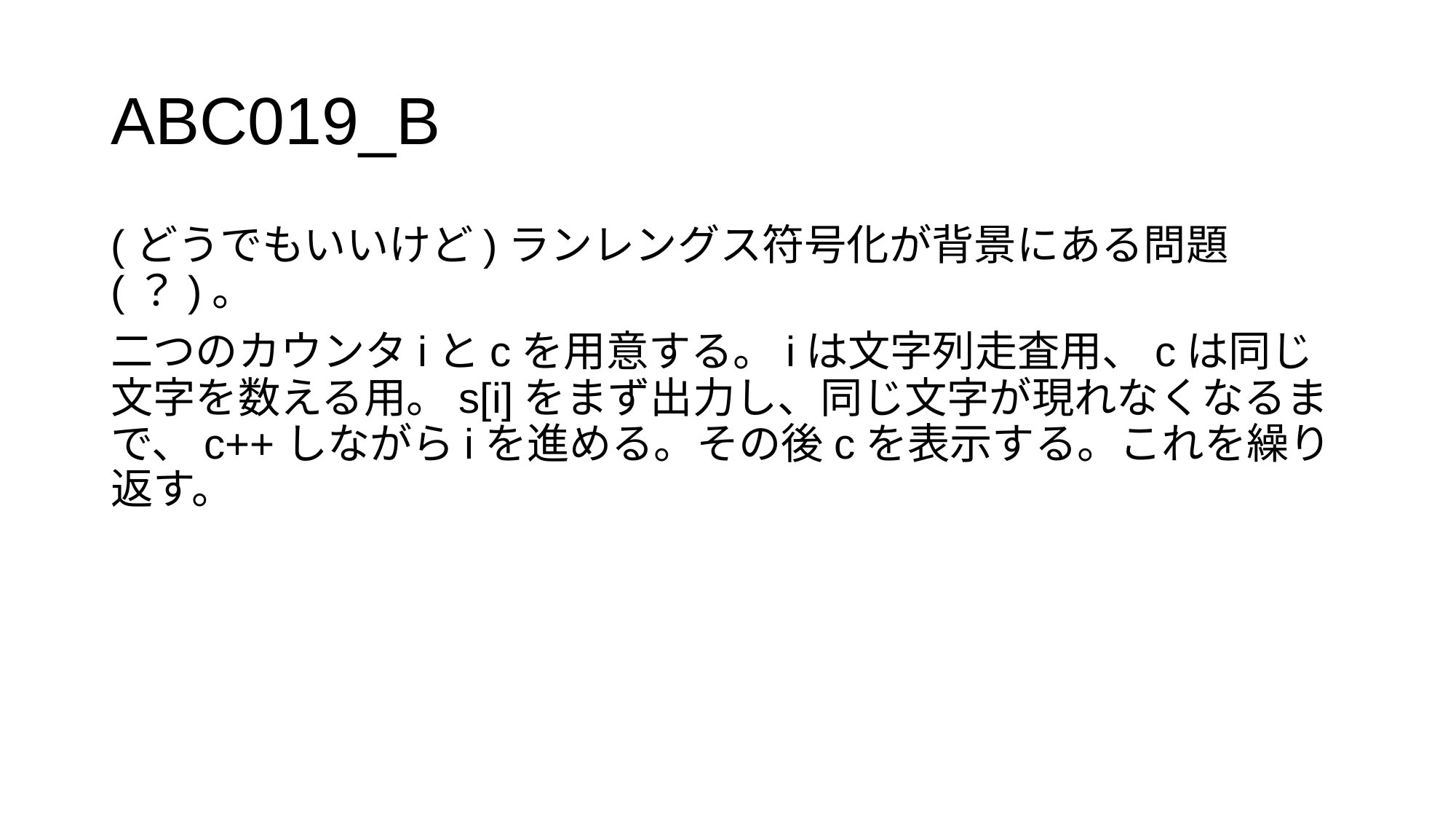

# ABC019_B
(どうでもいいけど)ランレングス符号化が背景にある問題(？)。
二つのカウンタiとcを用意する。iは文字列走査用、cは同じ文字を数える用。s[i]をまず出力し、同じ文字が現れなくなるまで、c++しながらiを進める。その後cを表示する。これを繰り返す。